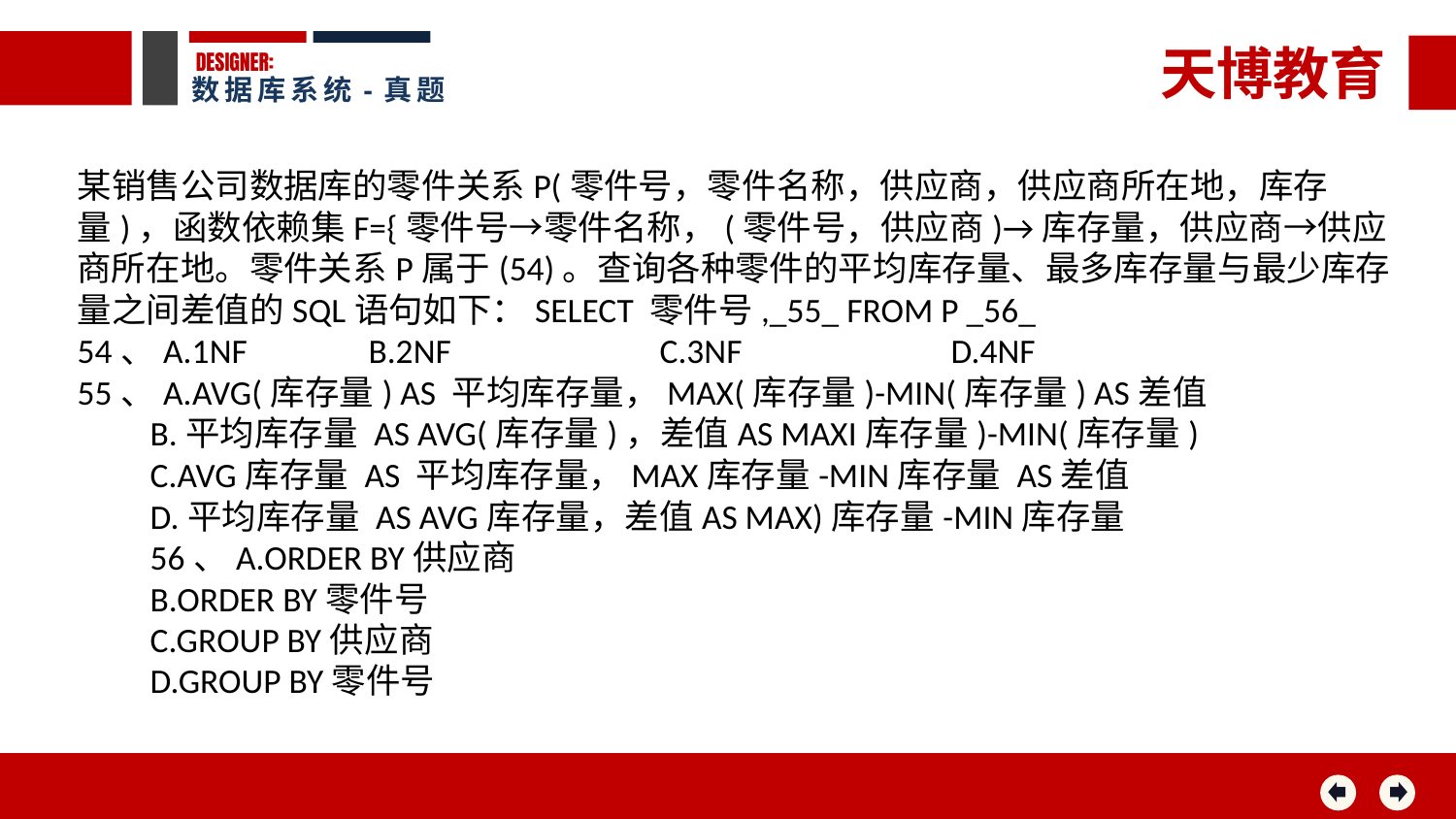

天博教育
DESIGNER:
数据库系统-真题
某销售公司数据库的零件关系P(零件号，零件名称，供应商，供应商所在地，库存量)，函数依赖集F={零件号→零件名称，(零件号，供应商)→库存量，供应商→供应商所在地。零件关系P属于(54)。查询各种零件的平均库存量、最多库存量与最少库存量之间差值的SQL语句如下：SELECT 零件号,_55_ FROM P _56_
54、A.1NF     	B.2NF		C.3NF		D.4NF
55、A.AVG(库存量) AS 平均库存量，MAX(库存量)-MIN(库存量) AS差值
B.平均库存量 AS AVG(库存量)，差值AS MAXI库存量)-MIN(库存量)
C.AVG库存量 AS 平均库存量，MAX库存量-MIN库存量 AS差值
D.平均库存量 AS AVG库存量，差值AS MAX)库存量-MIN库存量
56、A.ORDER BY供应商
B.ORDER BY零件号
C.GROUP BY供应商
D.GROUP BY零件号